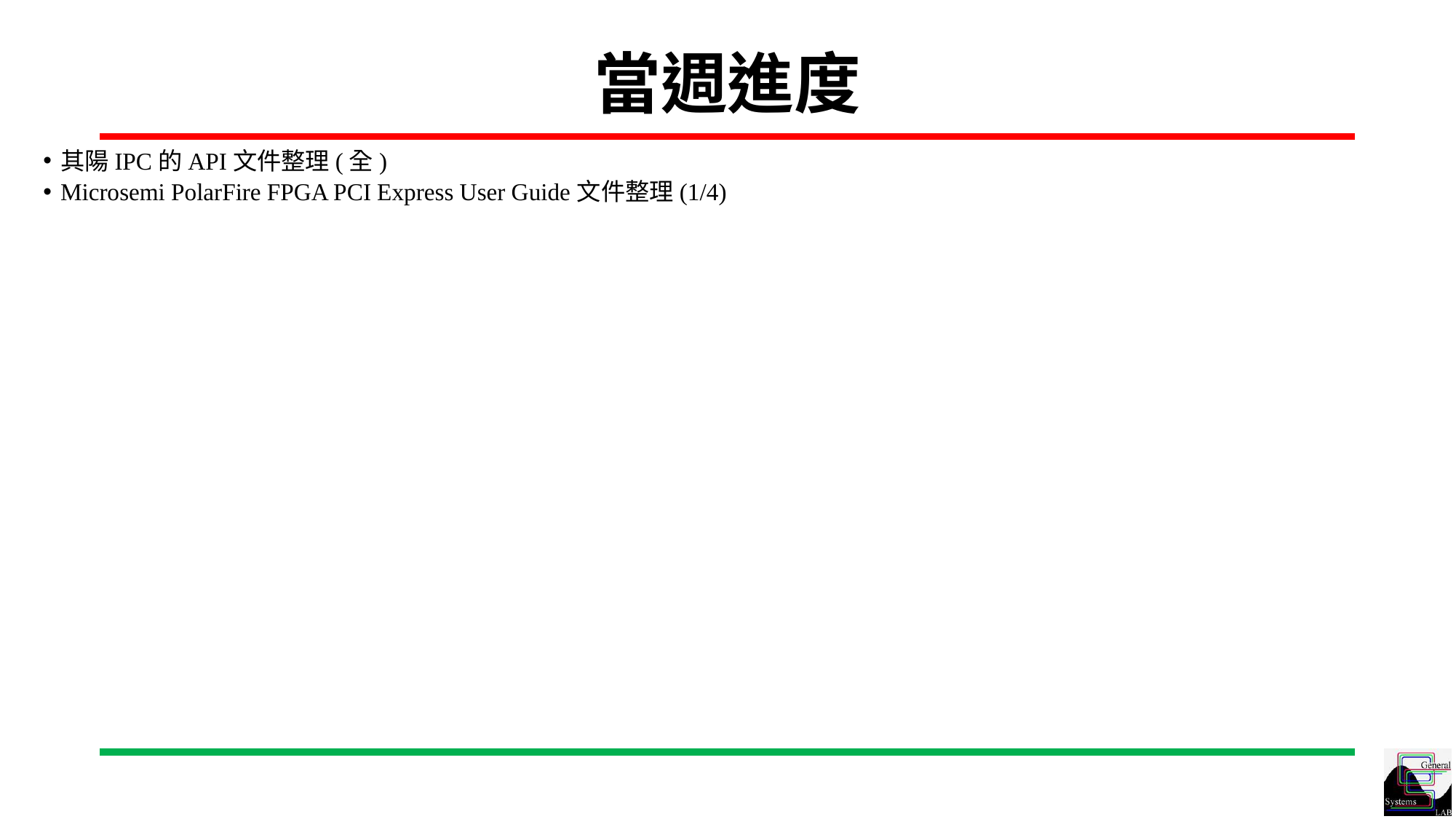

# 當週進度
其陽IPC的API文件整理(全)
Microsemi PolarFire FPGA PCI Express User Guide文件整理(1/4)